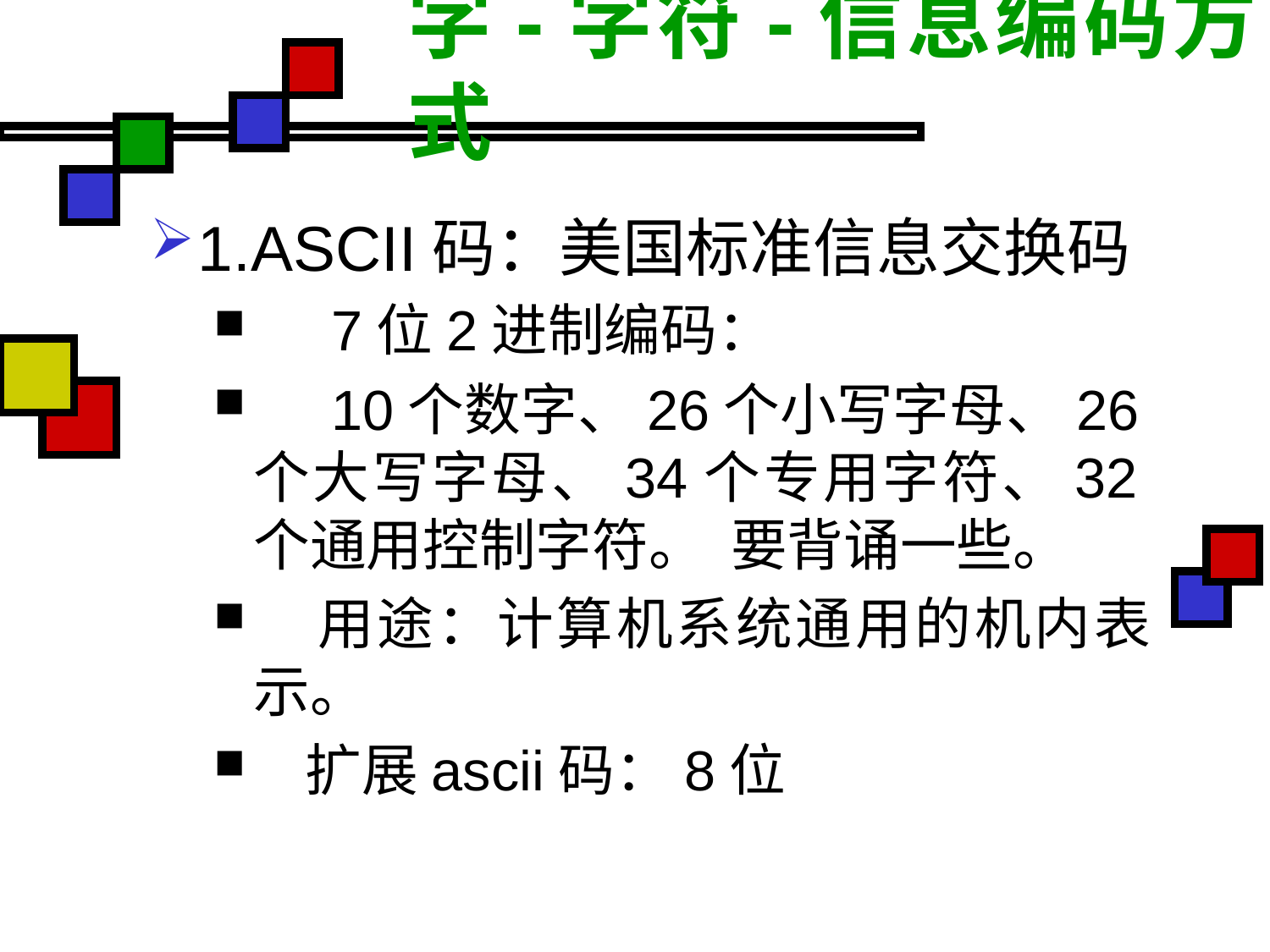

# 字-字符-信息编码方式
1.ASCII码：美国标准信息交换码
     7位2进制编码：
     10个数字、26个小写字母、26个大写字母、34个专用字符、32个通用控制字符。  要背诵一些。
   用途：计算机系统通用的机内表示。
   扩展ascii码：8位